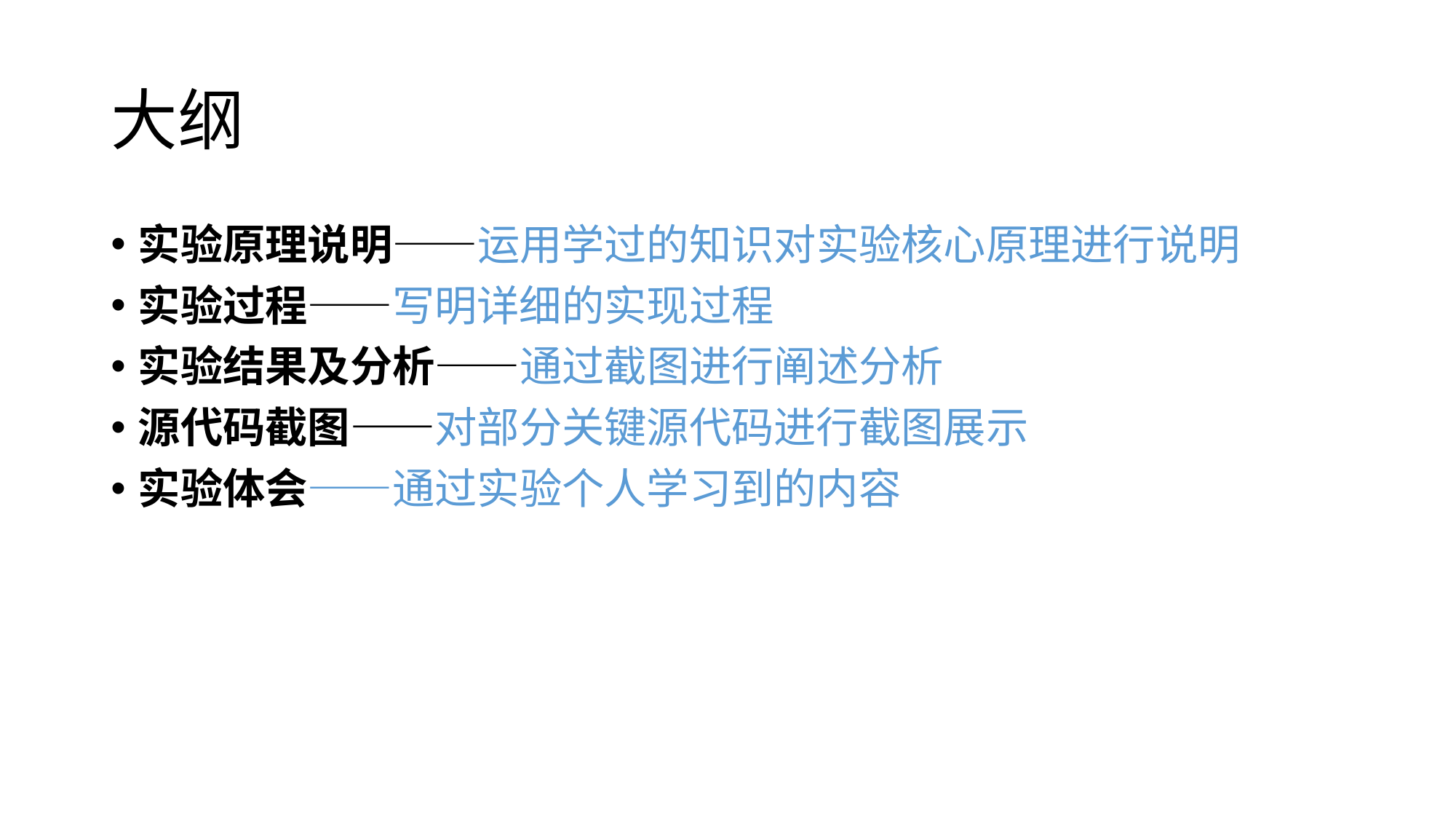

# 大纲
实验原理说明——运用学过的知识对实验核心原理进行说明
实验过程——写明详细的实现过程
实验结果及分析——通过截图进行阐述分析
源代码截图——对部分关键源代码进行截图展示
实验体会——通过实验个人学习到的内容